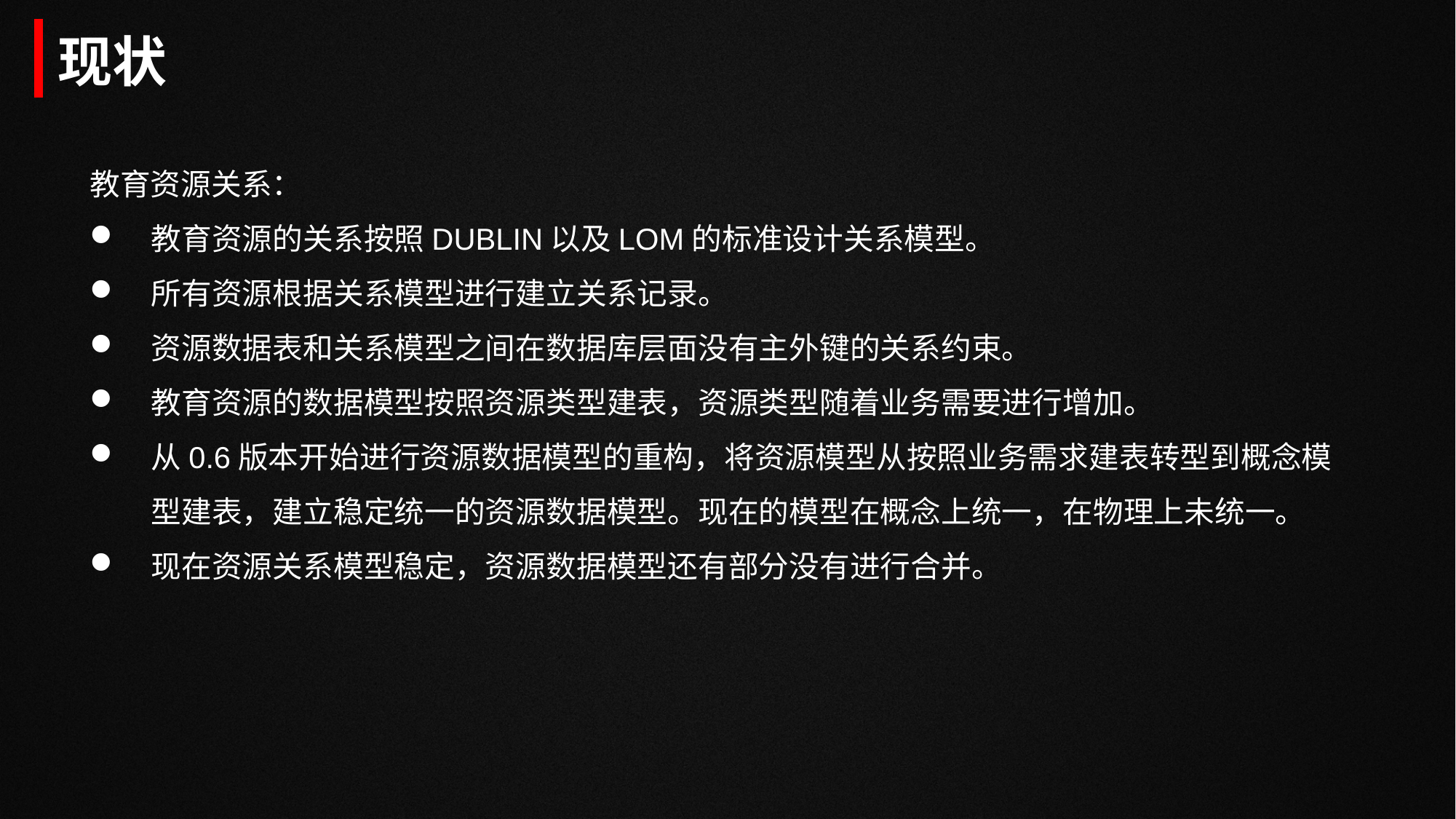

现状
教育资源关系：
教育资源的关系按照DUBLIN以及LOM的标准设计关系模型。
所有资源根据关系模型进行建立关系记录。
资源数据表和关系模型之间在数据库层面没有主外键的关系约束。
教育资源的数据模型按照资源类型建表，资源类型随着业务需要进行增加。
从0.6版本开始进行资源数据模型的重构，将资源模型从按照业务需求建表转型到概念模型建表，建立稳定统一的资源数据模型。现在的模型在概念上统一，在物理上未统一。
现在资源关系模型稳定，资源数据模型还有部分没有进行合并。